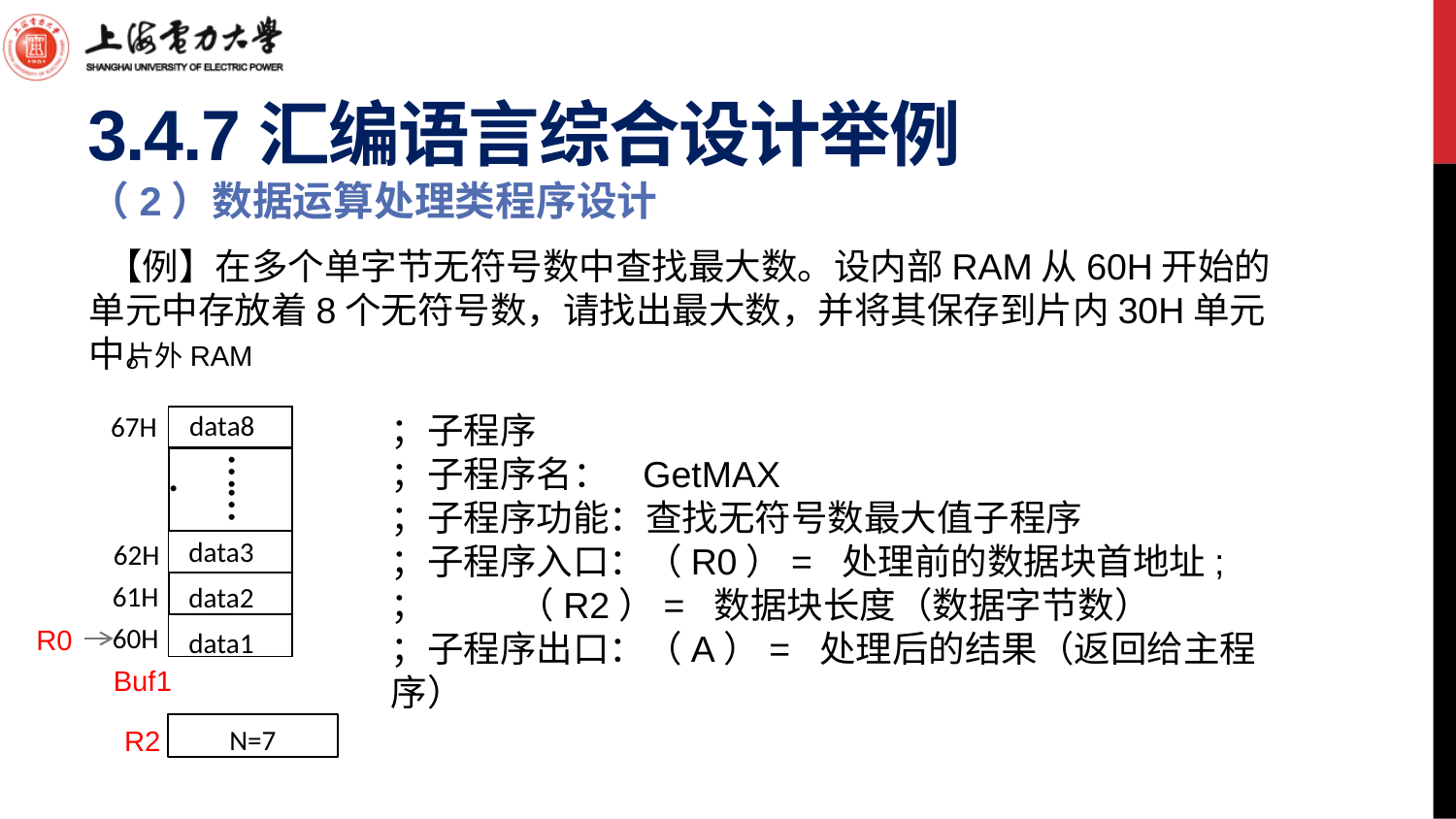

# 3.4.7汇编语言综合设计举例
（2）数据运算处理类程序设计
 【例】在多个单字节无符号数中查找最大数。设内部RAM从60H开始的单元中存放着8个无符号数，请找出最大数，并将其保存到片内30H单元中。

片外RAM
；子程序
；子程序名：   GetMAX
；子程序功能：查找无符号数最大值子程序
；子程序入口：（R0）=  处理前的数据块首地址;
；           （R2）=  数据块长度（数据字节数）
；子程序出口：（A）=  处理后的结果（返回给主程序）
data8
67H

…….
data3
62H

61H

data2
60H

R0
data1
Buf1
N=7
R2